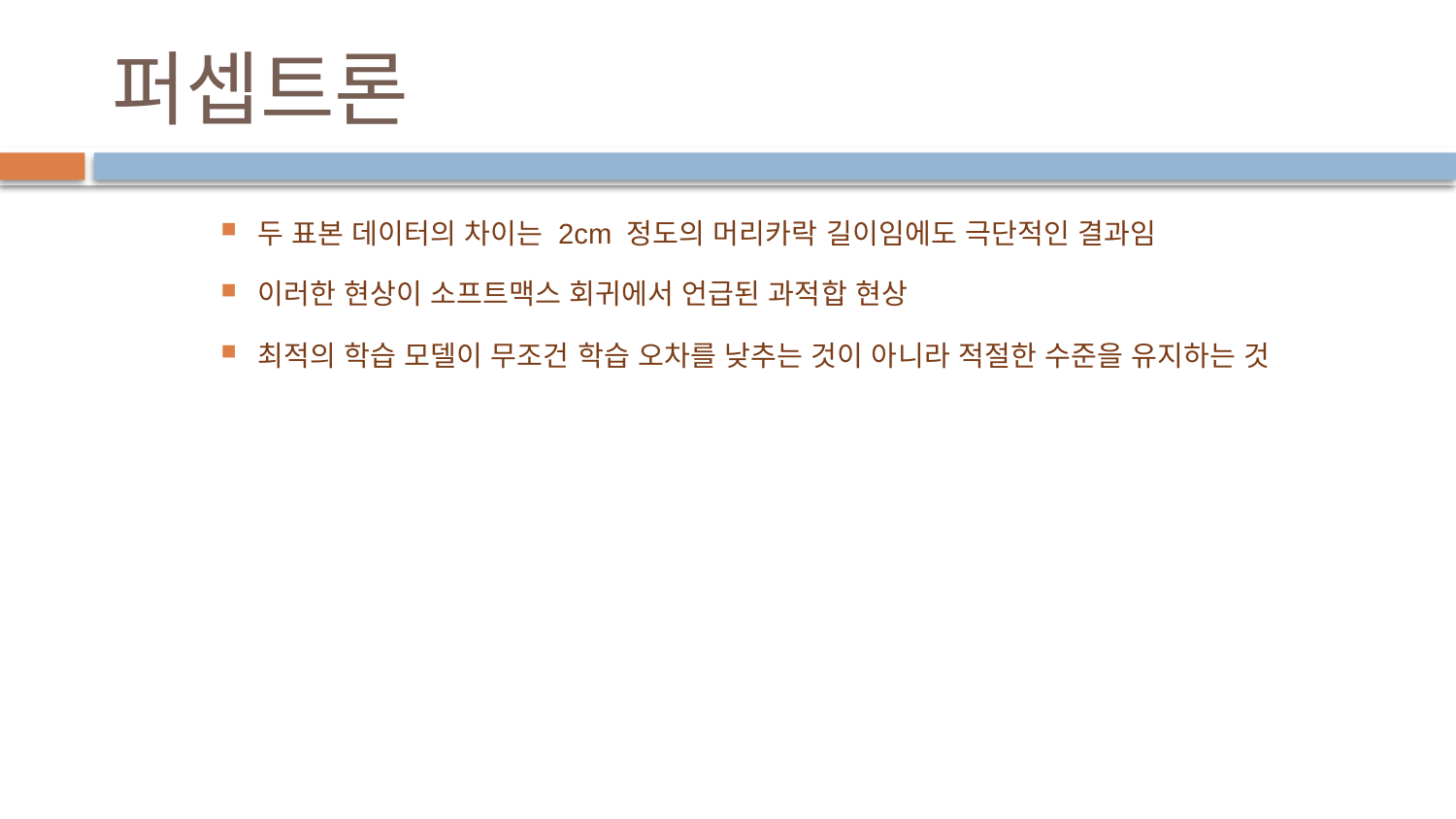

# 퍼셉트론
두 표본 데이터의 차이는 2cm 정도의 머리카락 길이임에도 극단적인 결과임
이러한 현상이 소프트맥스 회귀에서 언급된 과적합 현상
최적의 학습 모델이 무조건 학습 오차를 낮추는 것이 아니라 적절한 수준을 유지하는 것